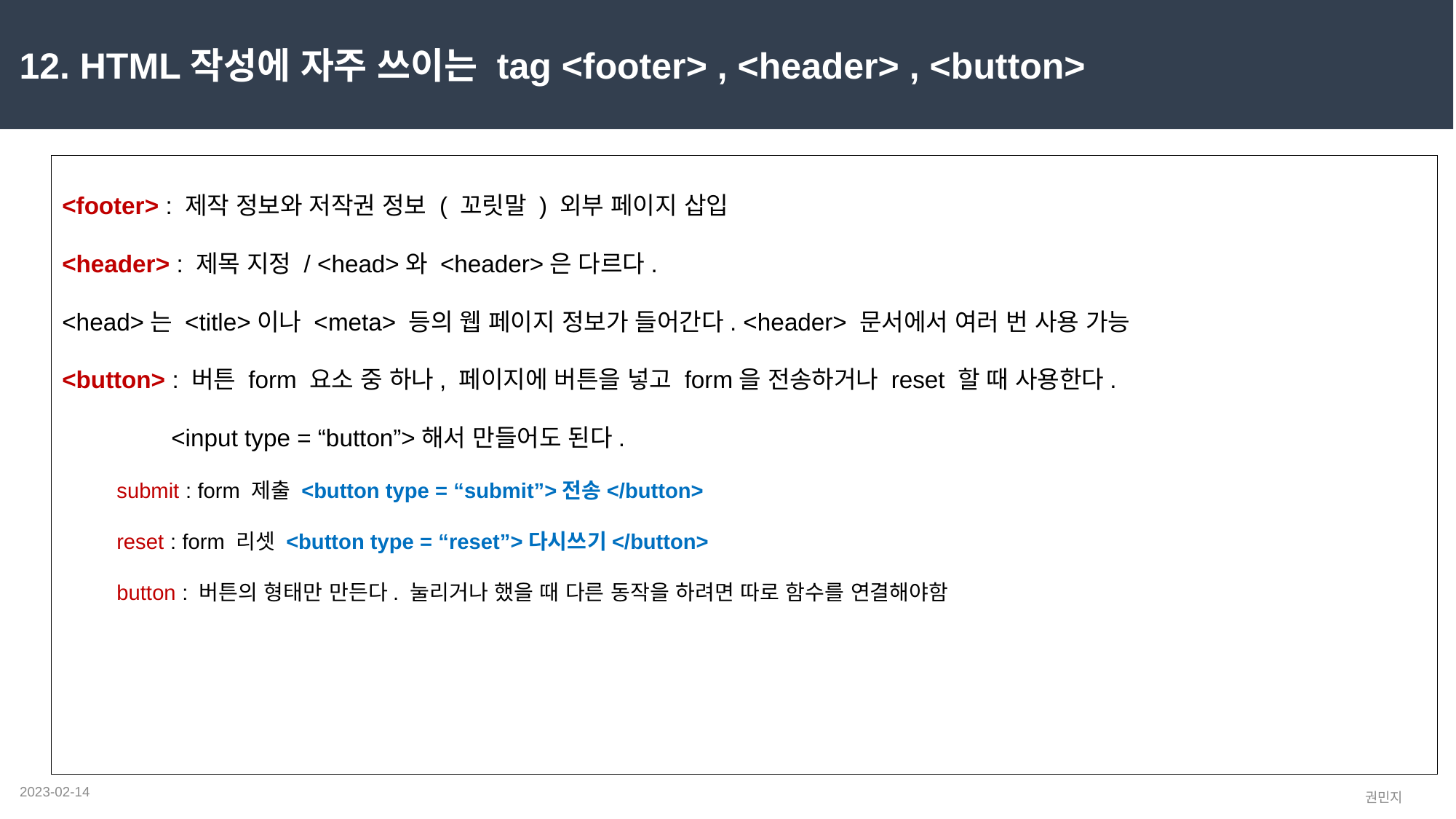

12. HTML작성에 자주 쓰이는 tag <footer> , <header> , <button>
<footer> : 제작 정보와 저작권 정보 ( 꼬릿말 ) 외부 페이지 삽입
<header> : 제목 지정 / <head>와 <header>은 다르다.
<head>는 <title>이나 <meta> 등의 웹 페이지 정보가 들어간다. <header> 문서에서 여러 번 사용 가능
<button> : 버튼 form 요소 중 하나, 페이지에 버튼을 넣고 form을 전송하거나 reset 할 때 사용한다.
	<input type = “button”>해서 만들어도 된다.
submit : form 제출 <button type = “submit”>전송</button>
reset : form 리셋 <button type = “reset”>다시쓰기</button>
button : 버튼의 형태만 만든다. 눌리거나 했을 때 다른 동작을 하려면 따로 함수를 연결해야함

2023-02-14
권민지